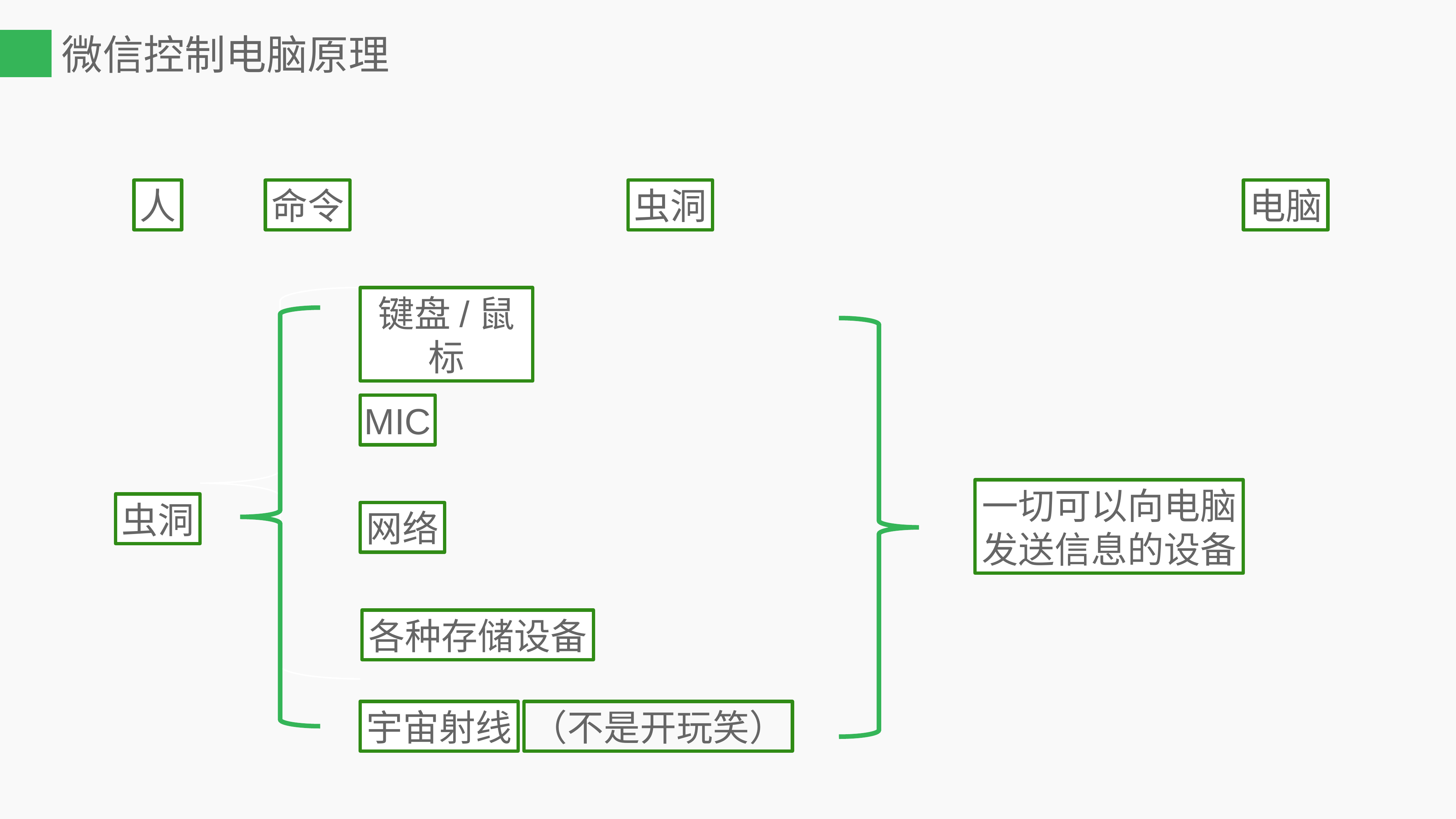

# 微信控制电脑原理
命令
电脑
人
虫洞

键盘/鼠标

MIC
一切可以向电脑
发送信息的设备
虫洞
网络
各种存储设备
宇宙射线
（不是开玩笑）